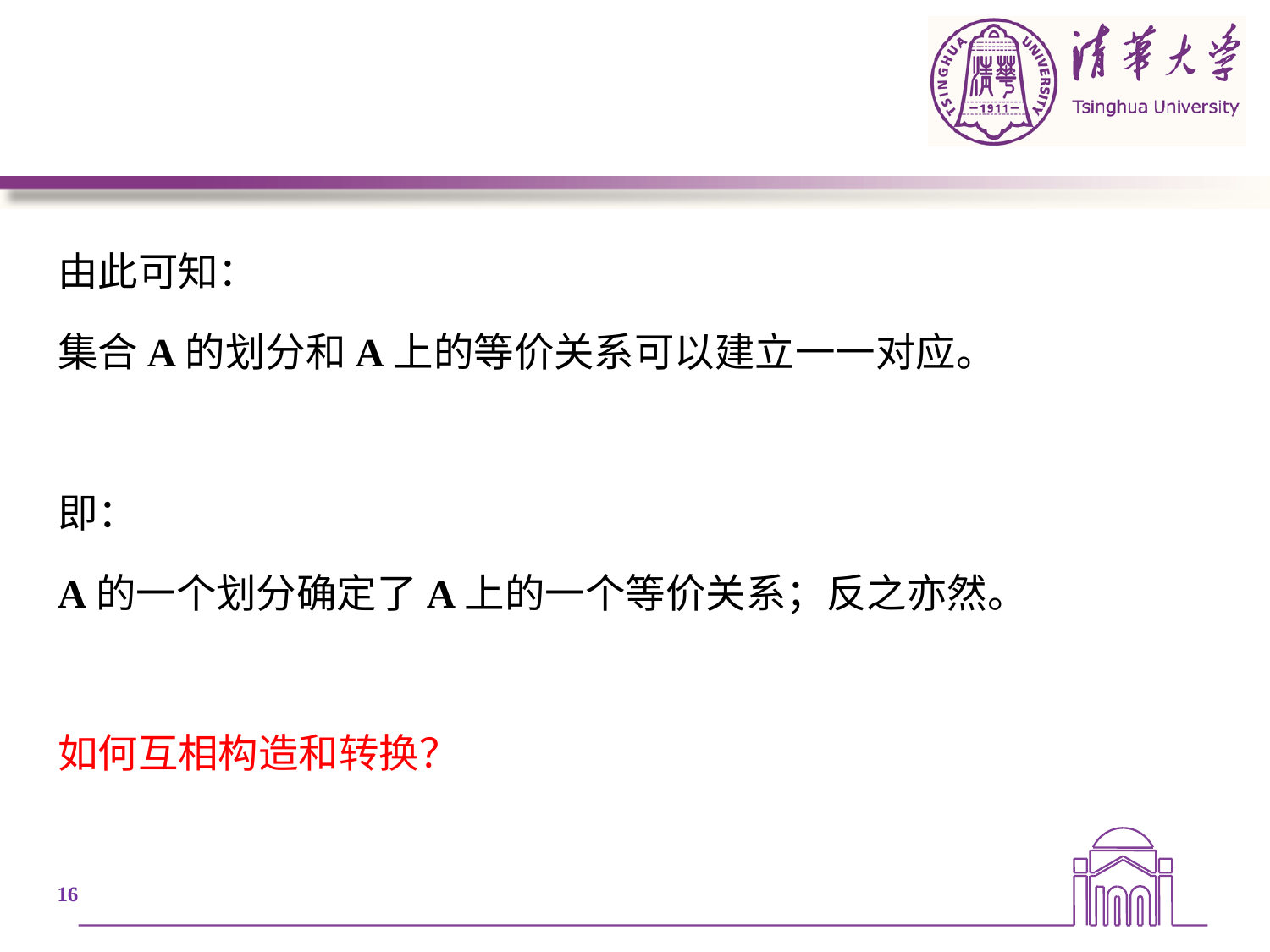

#
由此可知：
集合A的划分和A上的等价关系可以建立一一对应。

即：
A的一个划分确定了A上的一个等价关系；反之亦然。

如何互相构造和转换？